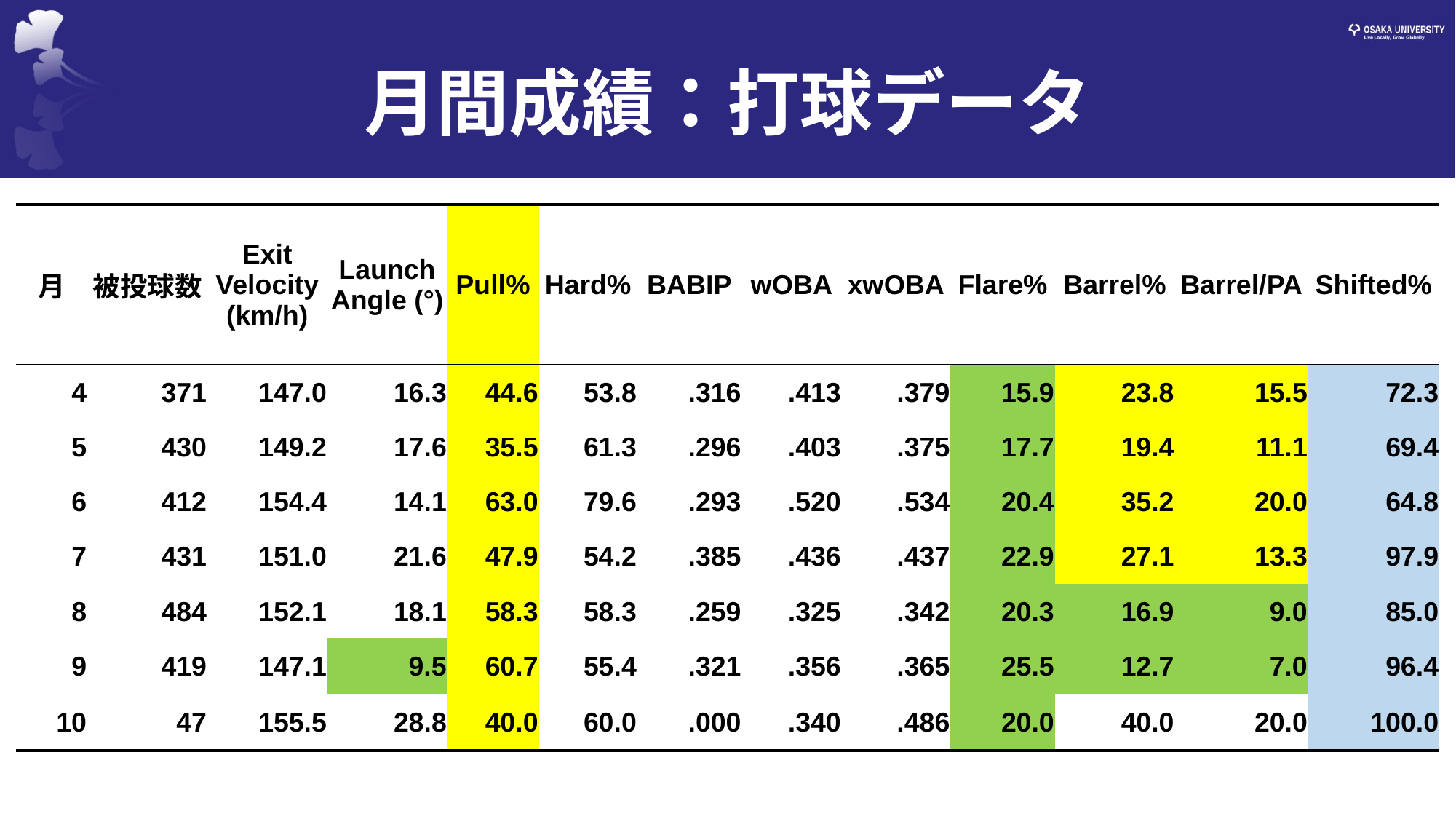

# 月間成績：打球データ
| 月 | 被投球数 | Exit Velocity (km/h) | Launch Angle (°) | Pull% | Hard% | BABIP | wOBA | xwOBA | Flare% | Barrel% | Barrel/PA | Shifted% |
| --- | --- | --- | --- | --- | --- | --- | --- | --- | --- | --- | --- | --- |
| 4 | 371 | 147.0 | 16.3 | 44.6 | 53.8 | .316 | .413 | .379 | 15.9 | 23.8 | 15.5 | 72.3 |
| 5 | 430 | 149.2 | 17.6 | 35.5 | 61.3 | .296 | .403 | .375 | 17.7 | 19.4 | 11.1 | 69.4 |
| 6 | 412 | 154.4 | 14.1 | 63.0 | 79.6 | .293 | .520 | .534 | 20.4 | 35.2 | 20.0 | 64.8 |
| 7 | 431 | 151.0 | 21.6 | 47.9 | 54.2 | .385 | .436 | .437 | 22.9 | 27.1 | 13.3 | 97.9 |
| 8 | 484 | 152.1 | 18.1 | 58.3 | 58.3 | .259 | .325 | .342 | 20.3 | 16.9 | 9.0 | 85.0 |
| 9 | 419 | 147.1 | 9.5 | 60.7 | 55.4 | .321 | .356 | .365 | 25.5 | 12.7 | 7.0 | 96.4 |
| 10 | 47 | 155.5 | 28.8 | 40.0 | 60.0 | .000 | .340 | .486 | 20.0 | 40.0 | 20.0 | 100.0 |